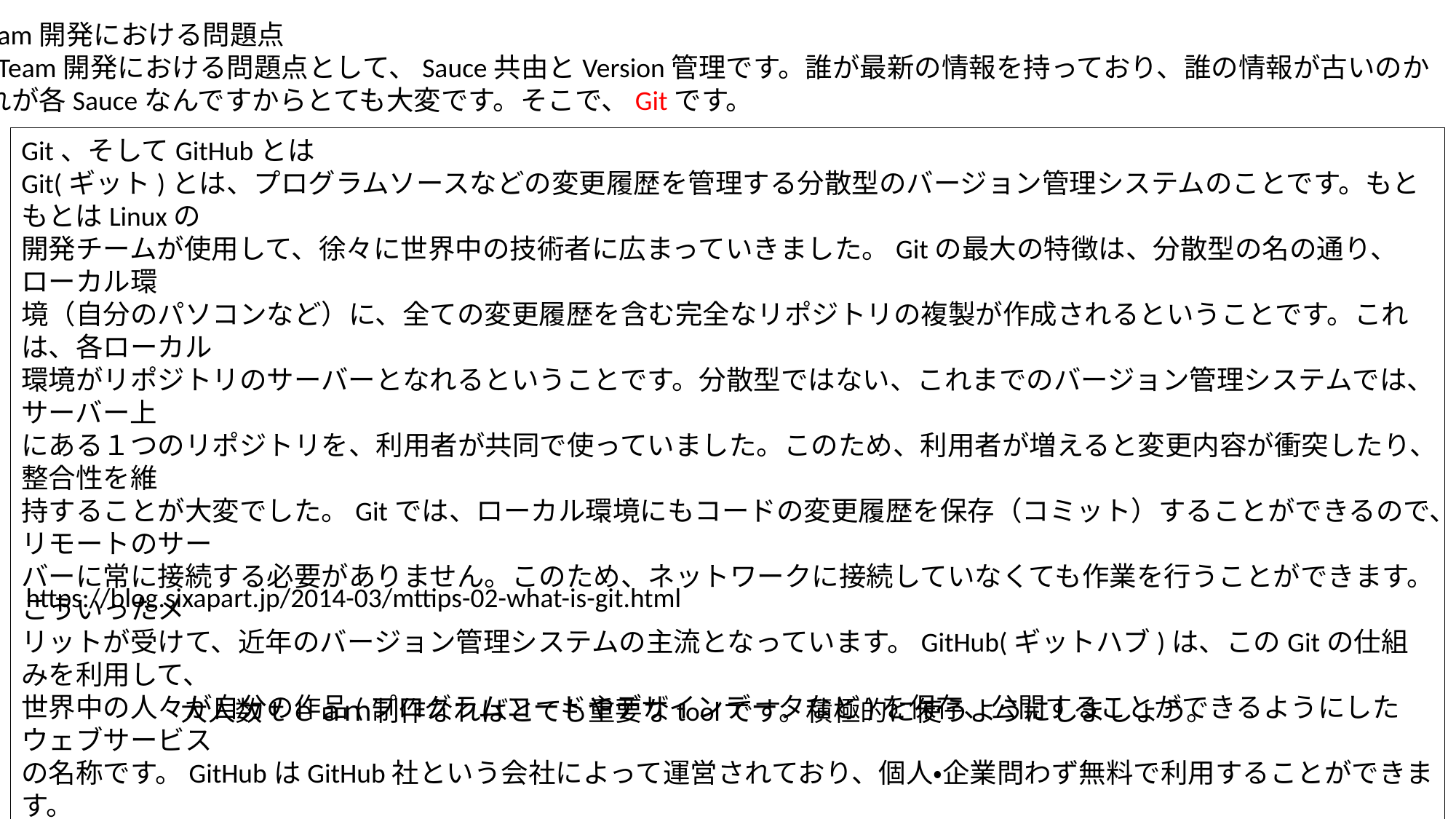

・Team開発における問題点
　 Team開発における問題点として、Sauce共由とVersion管理です。誰が最新の情報を持っており、誰の情報が古いのか
それが各Sauceなんですからとても大変です。そこで、Gitです。
Git、そしてGitHubとは
Git(ギット)とは、プログラムソースなどの変更履歴を管理する分散型のバージョン管理システムのことです。もともとはLinuxの
開発チームが使用して、徐々に世界中の技術者に広まっていきました。Gitの最大の特徴は、分散型の名の通り、ローカル環
境（自分のパソコンなど）に、全ての変更履歴を含む完全なリポジトリの複製が作成されるということです。これは、各ローカル
環境がリポジトリのサーバーとなれるということです。分散型ではない、これまでのバージョン管理システムでは、サーバー上
にある１つのリポジトリを、利用者が共同で使っていました。このため、利用者が増えると変更内容が衝突したり、整合性を維
持することが大変でした。Gitでは、ローカル環境にもコードの変更履歴を保存（コミット）することができるので、リモートのサー
バーに常に接続する必要がありません。このため、ネットワークに接続していなくても作業を行うことができます。こういったメ
リットが受けて、近年のバージョン管理システムの主流となっています。GitHub(ギットハブ)は、このGitの仕組みを利用して、
世界中の人々が自分の作品(プログラムコードやデザインデータなど)を保存、公開することができるようにしたウェブサービス
の名称です。GitHubはGitHub社という会社によって運営されており、個人・企業問わず無料で利用することができます。
GitHubに作成されたレポジトリは、基本的にすべて公開されますが、有料サービスを利用すると、指定したユーザーからしかアクセスができないプライベートなレポジトリを作ったりすることができます。
https://blog.sixapart.jp/2014-03/mttips-02-what-is-git.html
大人数ｔｅａｍ制作なればとても重要なtoolです。積極的に使うようにしましょう。